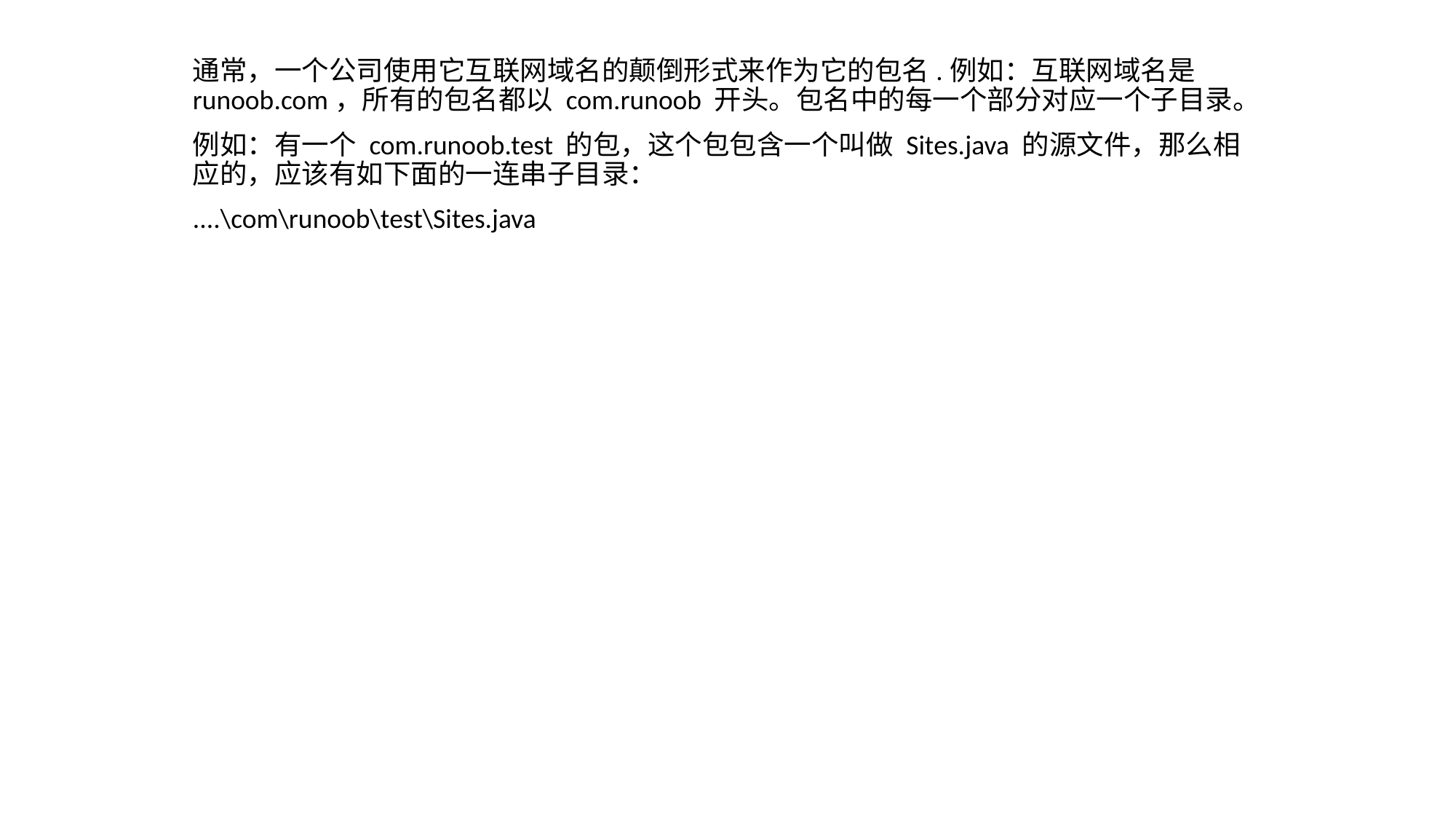

通常，一个公司使用它互联网域名的颠倒形式来作为它的包名.例如：互联网域名是 runoob.com，所有的包名都以 com.runoob 开头。包名中的每一个部分对应一个子目录。
例如：有一个 com.runoob.test 的包，这个包包含一个叫做 Sites.java 的源文件，那么相应的，应该有如下面的一连串子目录：
....\com\runoob\test\Sites.java